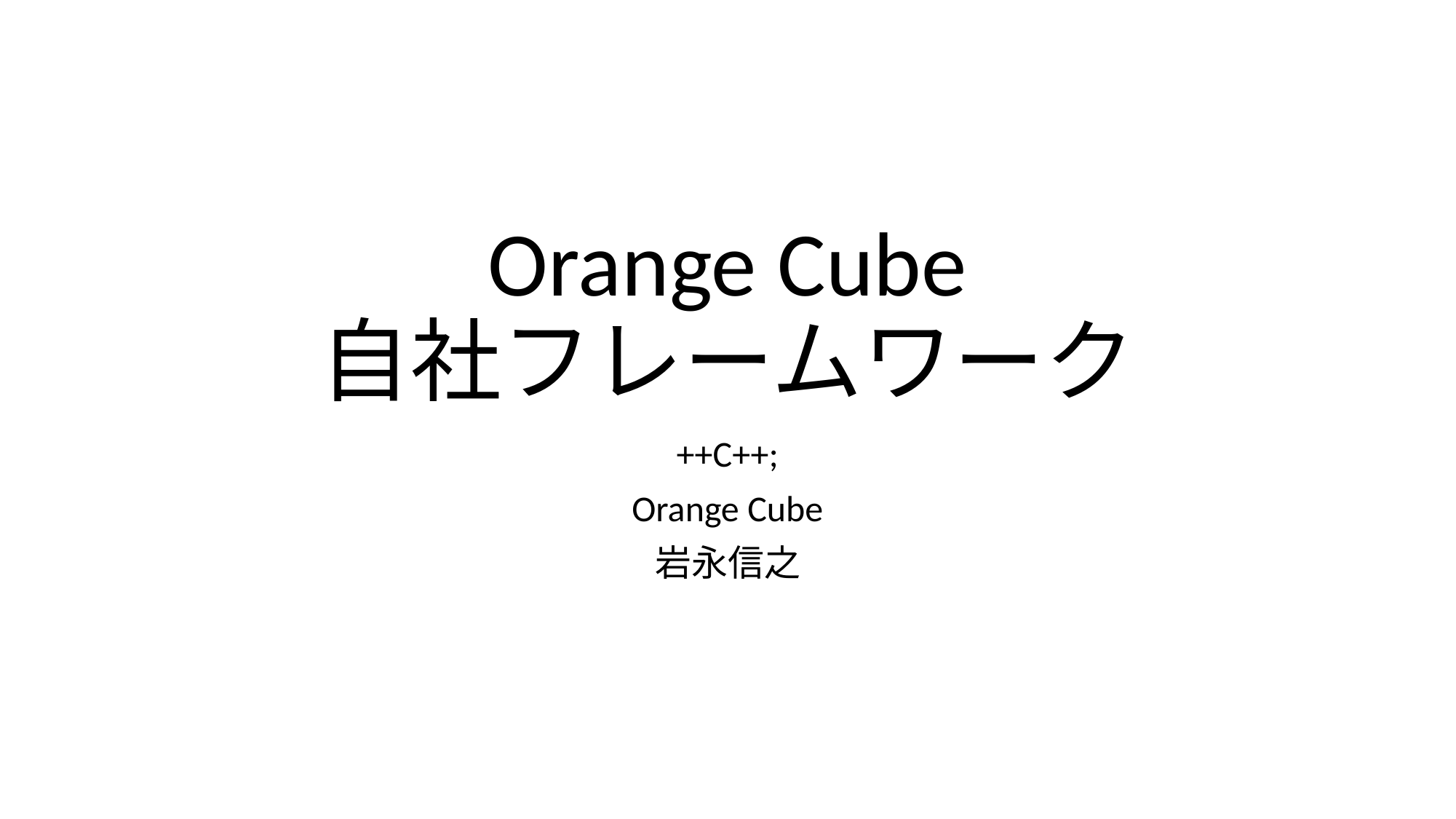

# Orange Cube 自社フレームワーク
++C++;
Orange Cube
岩永信之